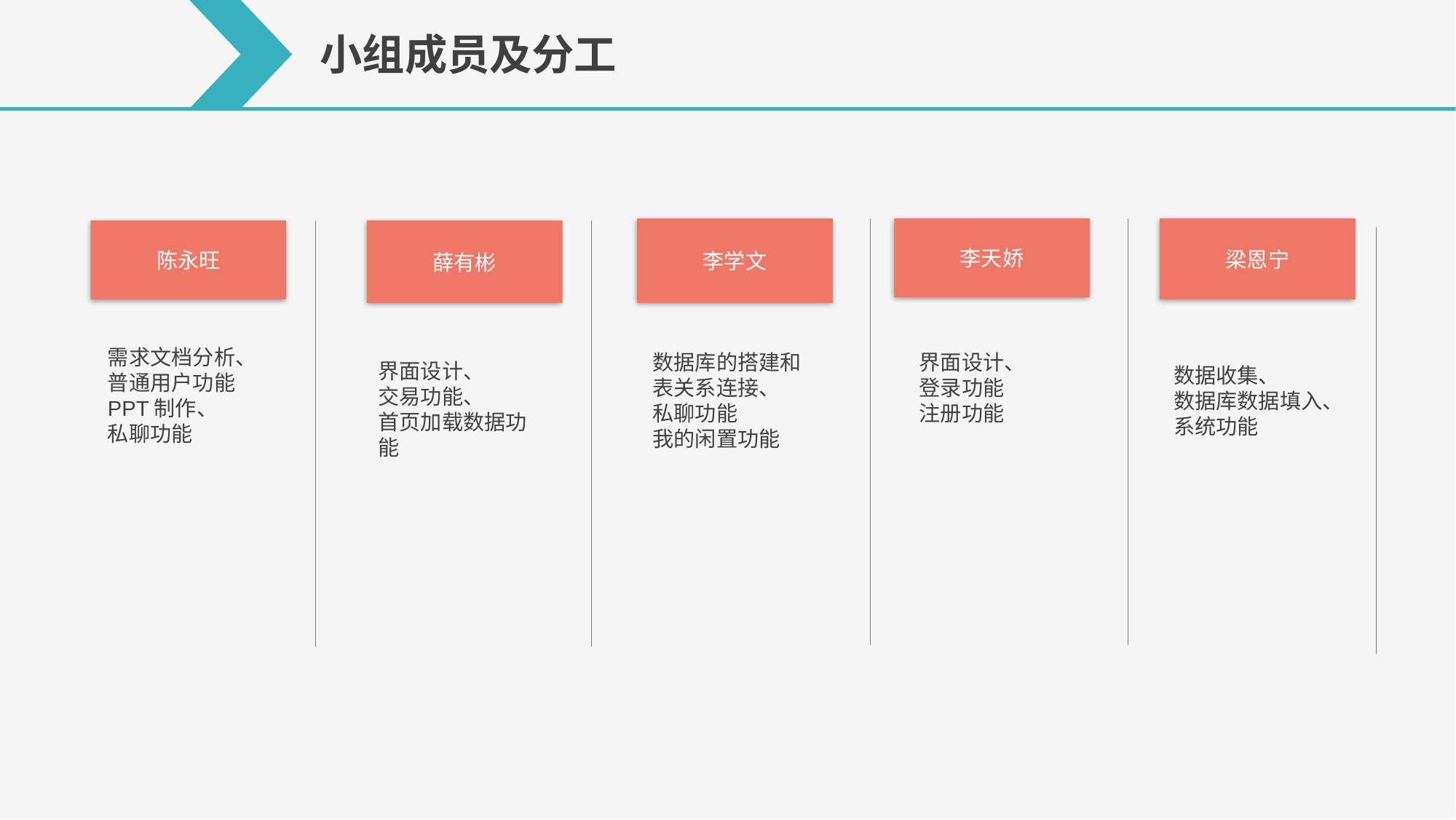

小组成员及分工
李学文
李天娇
梁恩宁
陈永旺
薛有彬

需求文档分析、
普通用户功能
PPT制作、
私聊功能
数据库的搭建和表关系连接、
私聊功能
我的闲置功能
界面设计、
登录功能
注册功能
界面设计、
交易功能、
首页加载数据功能
数据收集、
数据库数据填入、系统功能